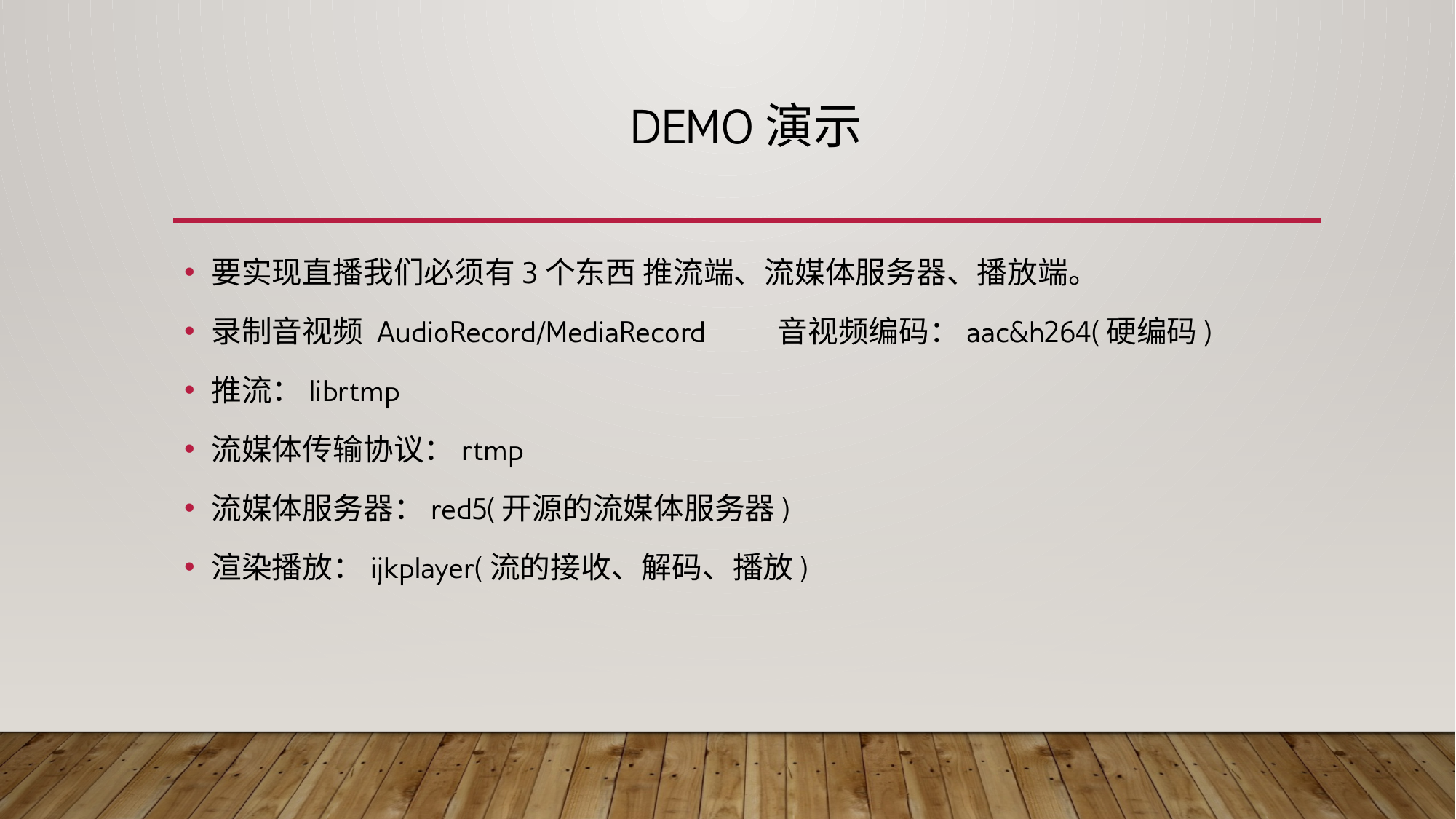

# Demo演示
要实现直播我们必须有3个东西 推流端、流媒体服务器、播放端。
录制音视频 AudioRecord/MediaRecord       音视频编码：aac&h264(硬编码)
推流：librtmp
流媒体传输协议：rtmp
流媒体服务器：red5(开源的流媒体服务器)
渲染播放：ijkplayer(流的接收、解码、播放)